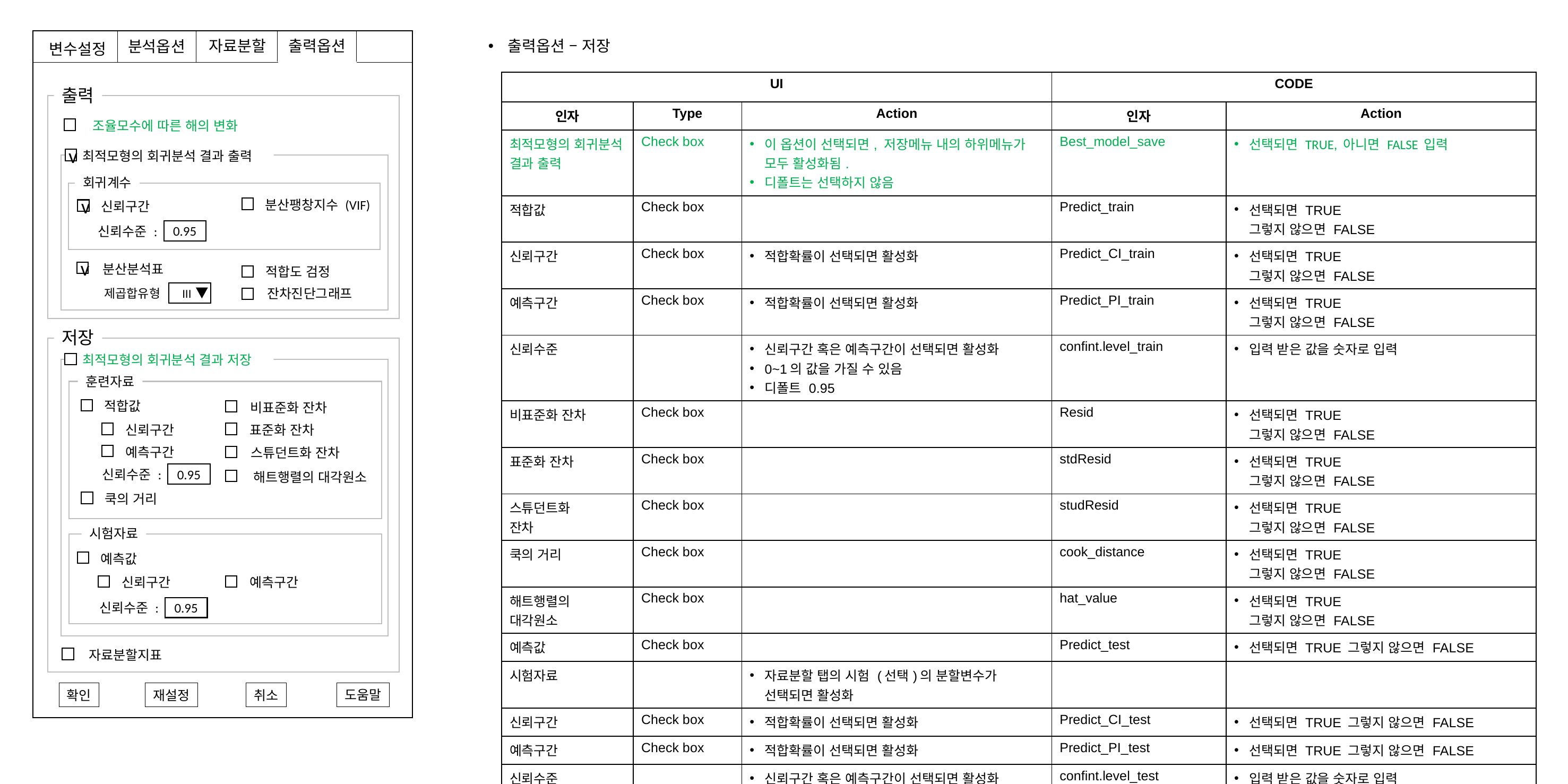

출력옵션 – 저장

자료분할
출력옵션
분석옵션
변수설정
| UI |  |  | CODE |  |
| --- | --- | --- | --- | --- |
| 인자 | Type | Action | 인자 | Action |
| 최적모형의 회귀분석 결과 출력 | Check box | 이 옵션이 선택되면, 저장메뉴 내의 하위메뉴가 모두 활성화됨. 디폴트는 선택하지 않음 | Best\_model\_save | 선택되면 TRUE, 아니면 FALSE 입력 |
| 적합값 | Check box |  | Predict\_train | 선택되면 TRUE 그렇지 않으면 FALSE |
| 신뢰구간 | Check box | 적합확률이 선택되면 활성화 | Predict\_CI\_train | 선택되면 TRUE 그렇지 않으면 FALSE |
| 예측구간 | Check box | 적합확률이 선택되면 활성화 | Predict\_PI\_train | 선택되면 TRUE 그렇지 않으면 FALSE |
| 신뢰수준 |  | 신뢰구간 혹은 예측구간이 선택되면 활성화 0~1의 값을 가질 수 있음 디폴트 0.95 | confint.level\_train | 입력 받은 값을 숫자로 입력 |
| 비표준화 잔차 | Check box |  | Resid | 선택되면 TRUE 그렇지 않으면 FALSE |
| 표준화 잔차 | Check box |  | stdResid | 선택되면 TRUE 그렇지 않으면 FALSE |
| 스튜던트화 잔차 | Check box |  | studResid | 선택되면 TRUE 그렇지 않으면 FALSE |
| 쿡의 거리 | Check box |  | cook\_distance | 선택되면 TRUE 그렇지 않으면 FALSE |
| 해트행렬의 대각원소 | Check box |  | hat\_value | 선택되면 TRUE 그렇지 않으면 FALSE |
| 예측값 | Check box |  | Predict\_test | 선택되면 TRUE 그렇지 않으면 FALSE |
| 시험자료 |  | 자료분할 탭의 시험 (선택)의 분할변수가 선택되면 활성화 |  |  |
| 신뢰구간 | Check box | 적합확률이 선택되면 활성화 | Predict\_CI\_test | 선택되면 TRUE 그렇지 않으면 FALSE |
| 예측구간 | Check box | 적합확률이 선택되면 활성화 | Predict\_PI\_test | 선택되면 TRUE 그렇지 않으면 FALSE |
| 신뢰수준 |  | 신뢰구간 혹은 예측구간이 선택되면 활성화 0~1의 값을 가질 수 있음 디폴트 0.95 | confint.level\_test | 입력 받은 값을 숫자로 입력 |
| 자료분할지표 | Check box |  | Part\_index | 선택되면 TRUE 그렇지 않으면 FALSE |
출력

조율모수에 따른 해의 변화

최적모형의 회귀분석 결과 출력
v

회귀계수

분산팽창지수 (VIF)
신뢰구간

v
신뢰수준 :
0.95
분산분석표
적합도 검정
v

잔차진단그래프
제곱합유형
  III

저장

최적모형의 회귀분석 결과 저장

훈련자료

적합값
비표준화 잔차

신뢰구간
표준화 잔차

예측구간
스튜던트화 잔차

신뢰수준 :
0.95
해트행렬의 대각원소

쿡의 거리

시험자료

예측값

신뢰구간
예측구간

신뢰수준 :
0.95
자료분할지표

도움말
재설정
취소
확인